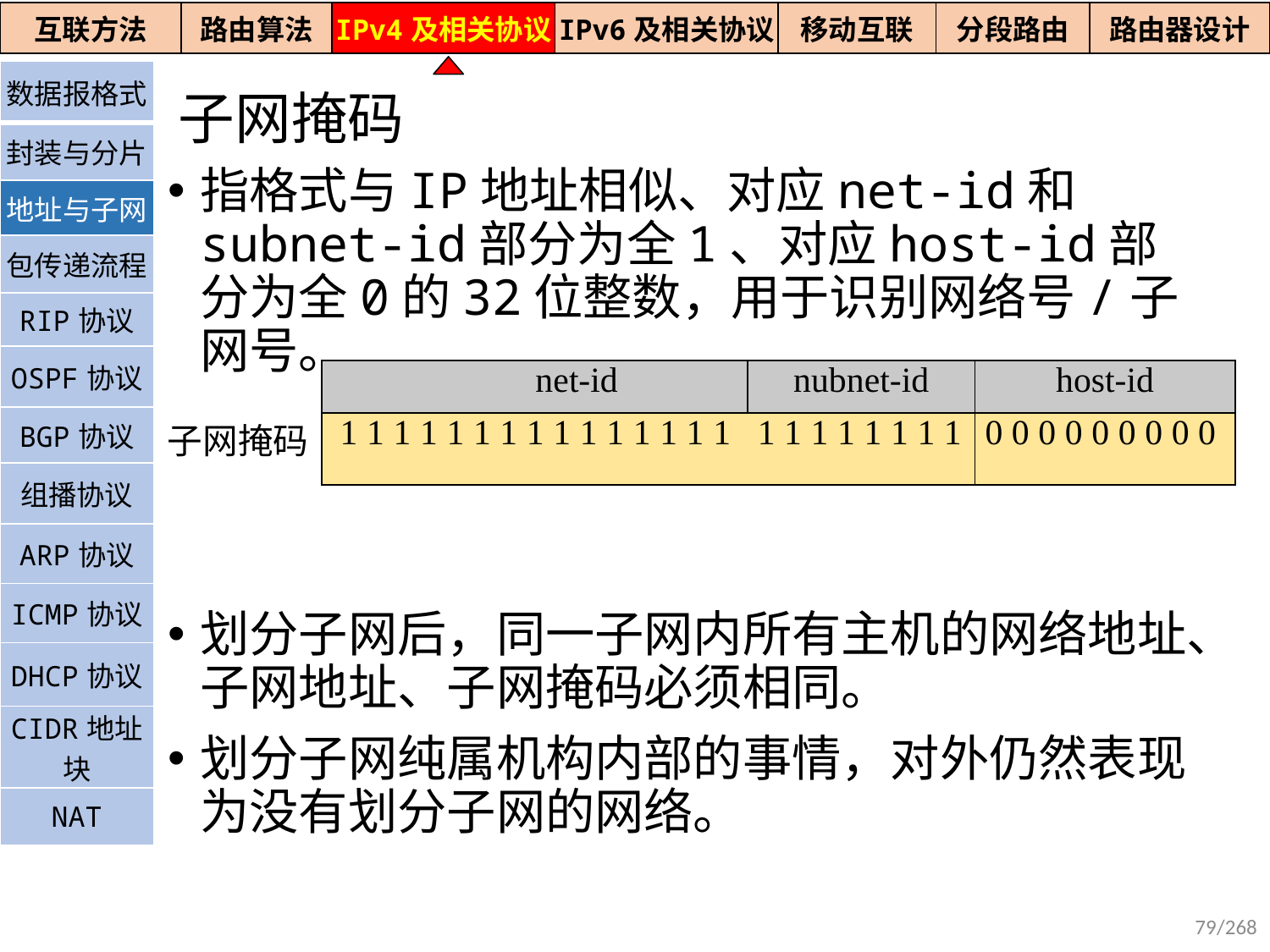

| 互联方法 | 路由算法 | IPv4及相关协议 | IPv6及相关协议 | 移动互联 | 分段路由 | 路由器设计 |
| --- | --- | --- | --- | --- | --- | --- |

| 数据报格式 |
| --- |
| 封装与分片 |
| 地址与子网 |
| 包传递流程 |
| RIP协议 |
| OSPF协议 |
| BGP协议 |
| 组播协议 |
| ARP协议 |
| ICMP协议 |
| DHCP协议 |
| CIDR地址块 |
| NAT |
子网掩码
指格式与IP地址相似、对应net-id和subnet-id部分为全1、对应host-id部分为全0的32位整数，用于识别网络号/子网号。

划分子网后，同一子网内所有主机的网络地址、子网地址、子网掩码必须相同。
划分子网纯属机构内部的事情，对外仍然表现为没有划分子网的网络。
|  | net-id | nubnet-id | host-id |
| --- | --- | --- | --- |
| 子网掩码 | 1 1 1 1 1 1 1 1 1 1 1 1 1 1 1 1 1 1 1 1 1 1 1 |  | 0 0 0 0 0 0 0 0 0 |
79/268